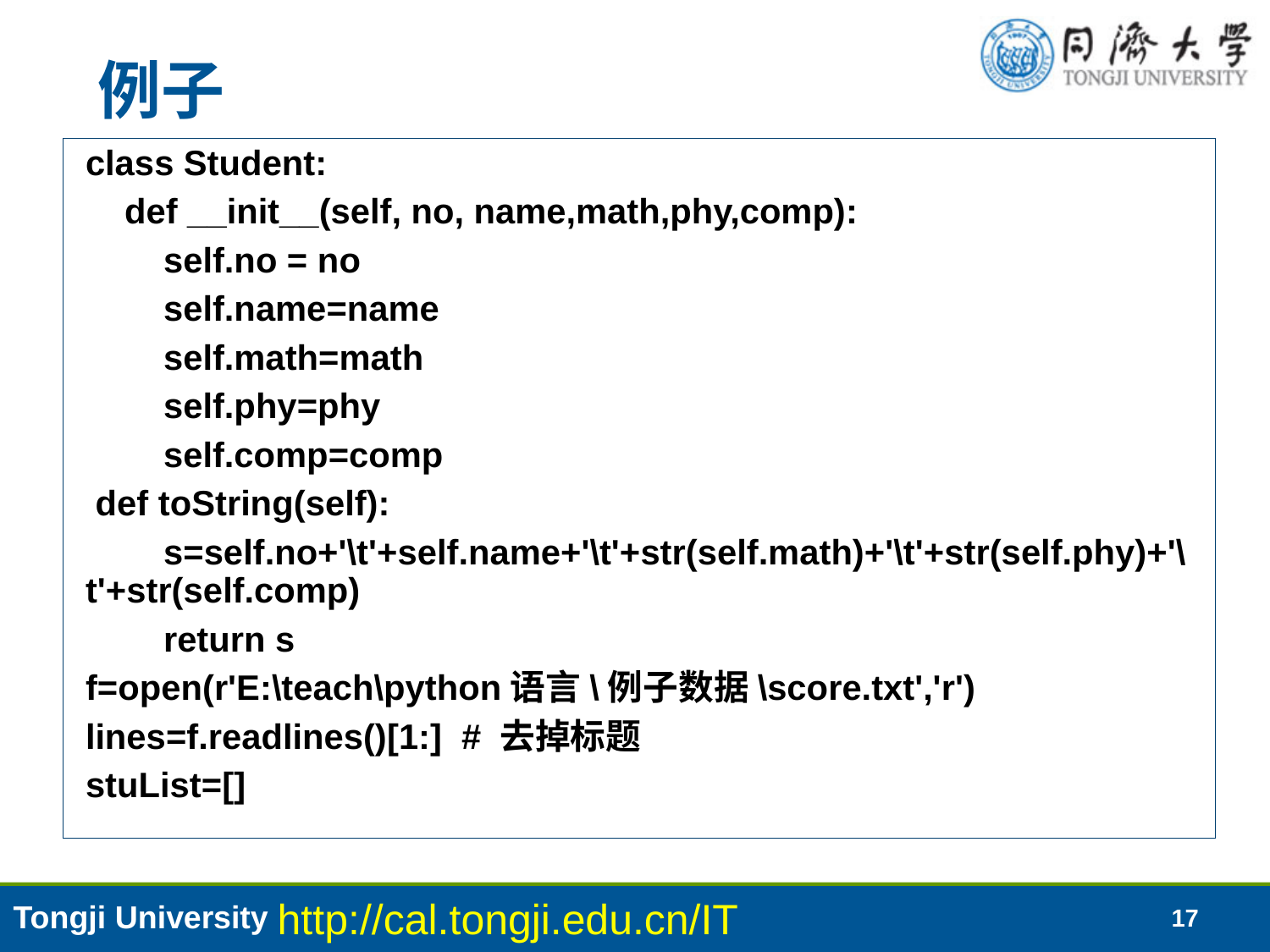

例子
class Student:
    def __init__(self, no, name,math,phy,comp):
        self.no = no
        self.name=name
        self.math=math
        self.phy=phy
        self.comp=comp
 def toString(self):
        s=self.no+'\t'+self.name+'\t'+str(self.math)+'\t'+str(self.phy)+'\t'+str(self.comp)
        return s
f=open(r'E:\teach\python语言\例子数据\score.txt','r')
lines=f.readlines()[1:]  # 去掉标题
stuList=[]